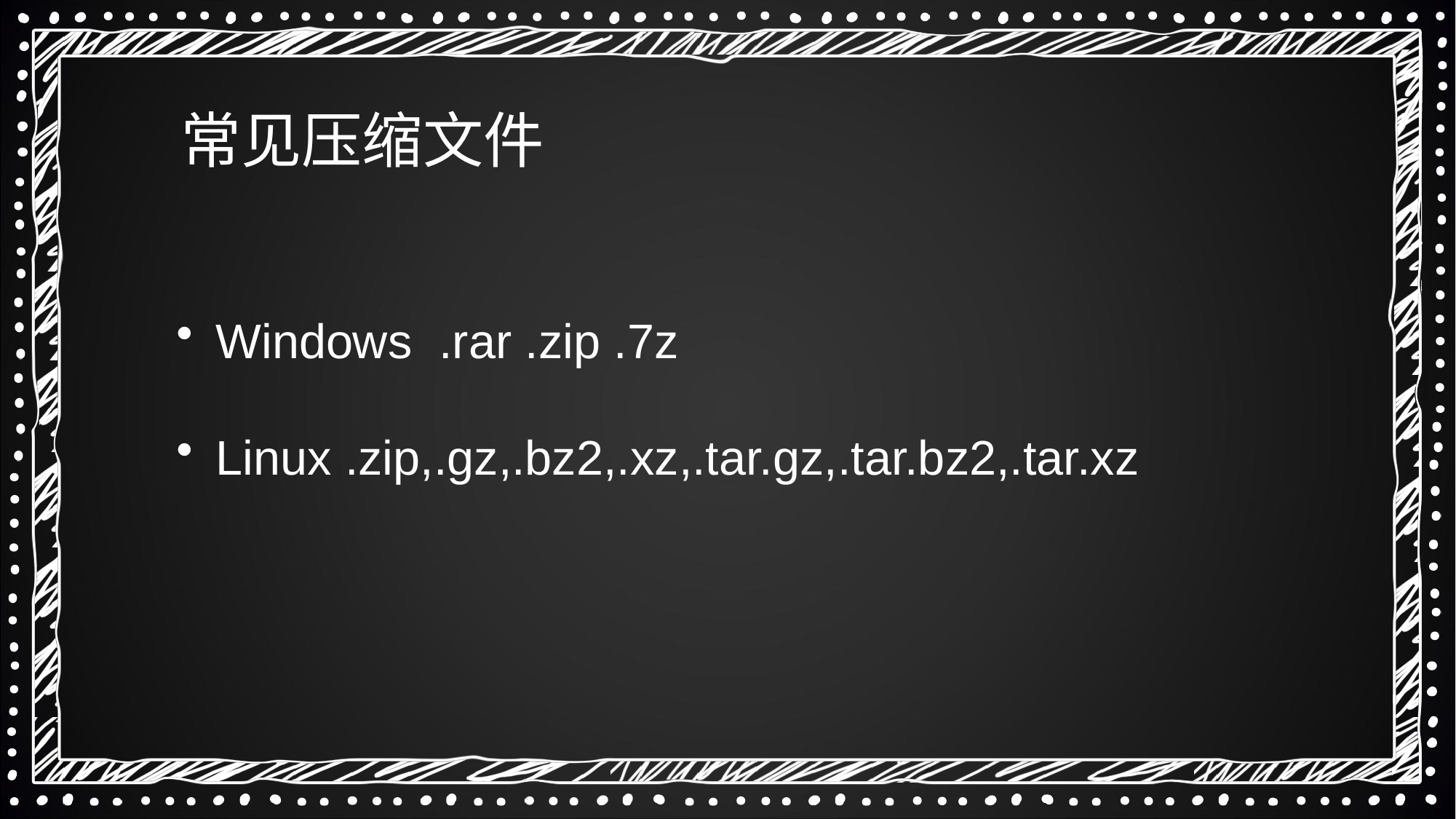

常见压缩文件
 Windows  .rar .zip .7z

 Linux .zip,.gz,.bz2,.xz,.tar.gz,.tar.bz2,.tar.xz